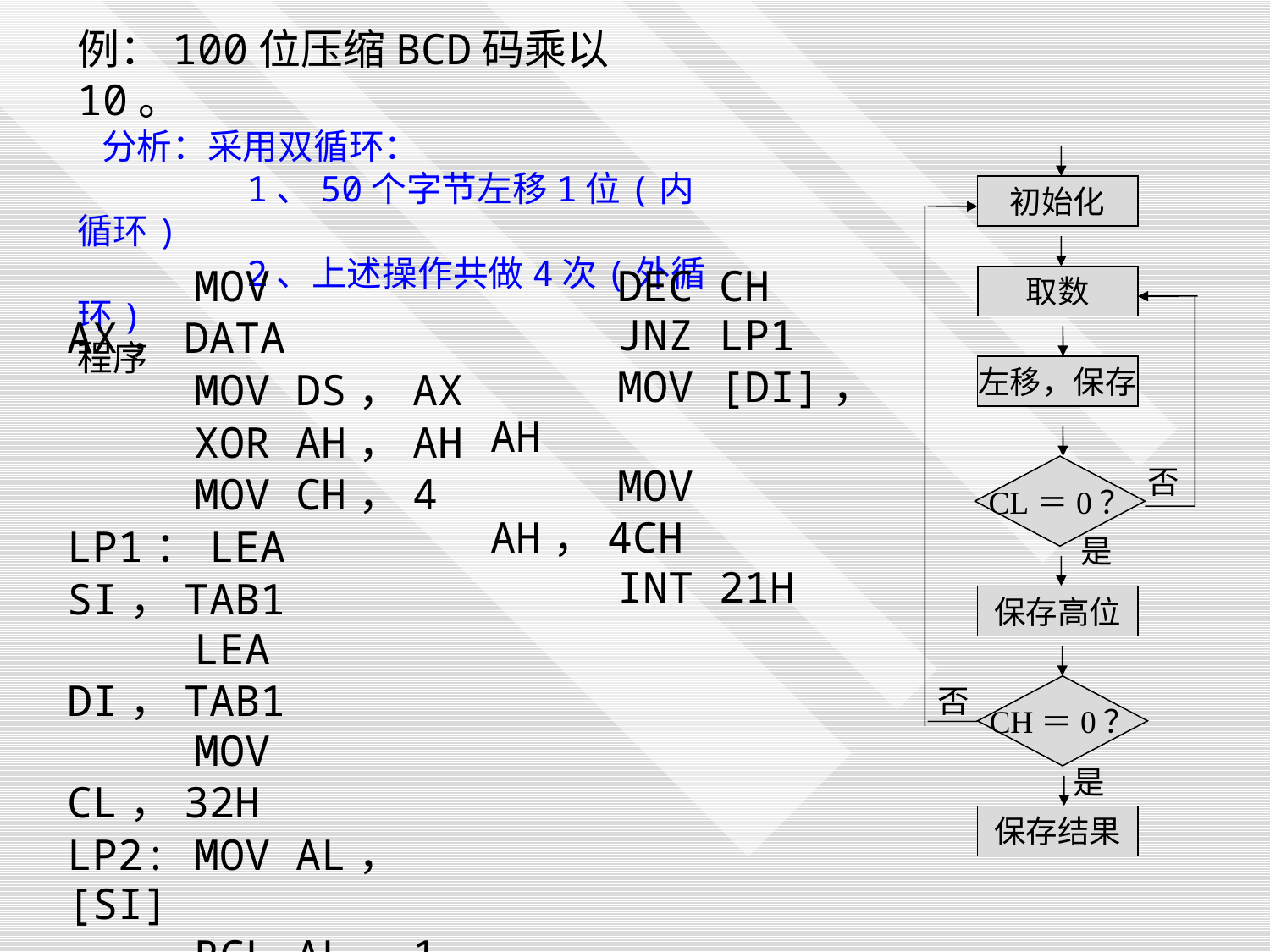

例：100位压缩BCD码乘以10。
  分析：采用双循环：
        1、50个字节左移1位(内循环)
        2、上述操作共做4次(外循环)
程序

初始化

取数

左移，保存

CL＝0？
否

是

保存高位

否
CH＝0？

是

保存结果
| MOV AX，DATA MOV DS，AX XOR AH，AH MOV CH，4 LP1：LEA SI，TAB1 LEA DI，TAB1 MOV CL，32H LP2: MOV AL，[SI] RCL AL，1 MOV [DI]，AL INC SI INC DI DEC CL JNZ LP2 RCL AH，1 | DEC CH JNZ LP1 MOV [DI]，AH MOV AH，4CH INT 21H |
| --- | --- |